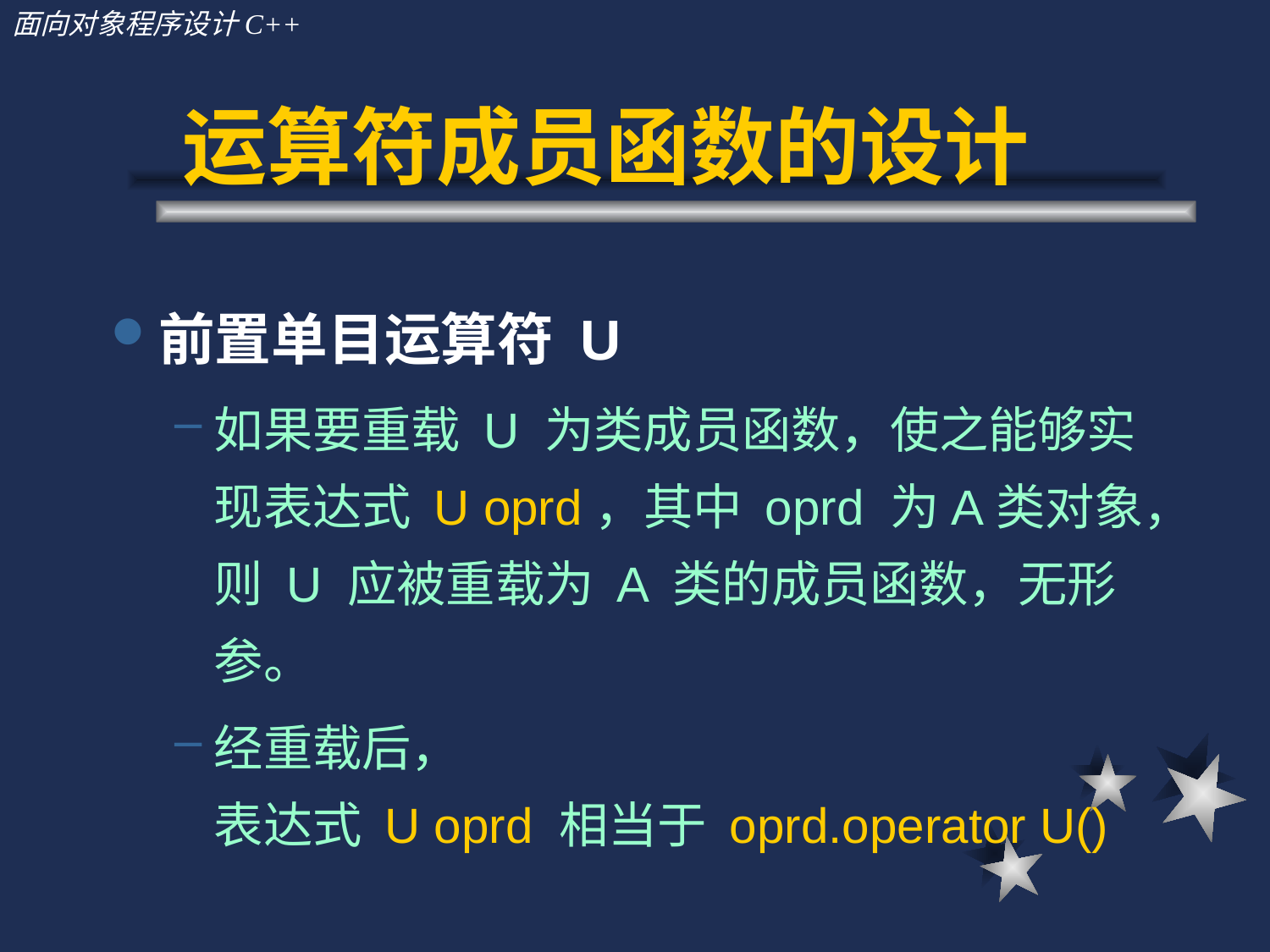

# 运算符成员函数的设计
前置单目运算符 U
如果要重载 U 为类成员函数，使之能够实现表达式 U oprd，其中 oprd 为A类对象，则 U 应被重载为 A 类的成员函数，无形参。
经重载后，
表达式 U oprd 相当于 oprd.operator U()
30